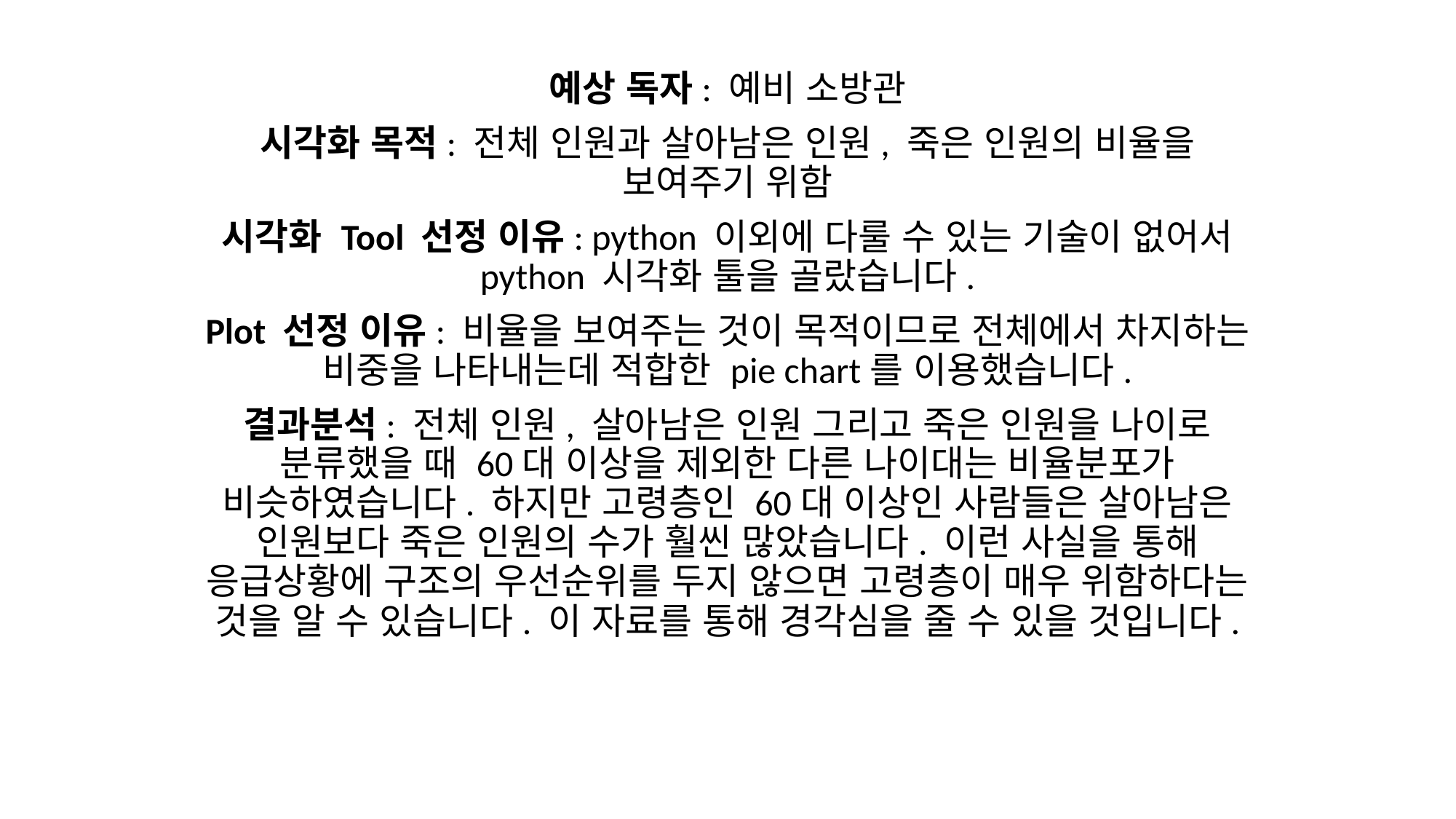

예상 독자: 예비 소방관
시각화 목적: 전체 인원과 살아남은 인원, 죽은 인원의 비율을 보여주기 위함
시각화 Tool 선정 이유: python 이외에 다룰 수 있는 기술이 없어서 python 시각화 툴을 골랐습니다.
Plot 선정 이유: 비율을 보여주는 것이 목적이므로 전체에서 차지하는 비중을 나타내는데 적합한 pie chart를 이용했습니다.
결과분석: 전체 인원, 살아남은 인원 그리고 죽은 인원을 나이로 분류했을 때 60대 이상을 제외한 다른 나이대는 비율분포가 비슷하였습니다. 하지만 고령층인 60대 이상인 사람들은 살아남은 인원보다 죽은 인원의 수가 훨씬 많았습니다. 이런 사실을 통해 응급상황에 구조의 우선순위를 두지 않으면 고령층이 매우 위함하다는 것을 알 수 있습니다. 이 자료를 통해 경각심을 줄 수 있을 것입니다.